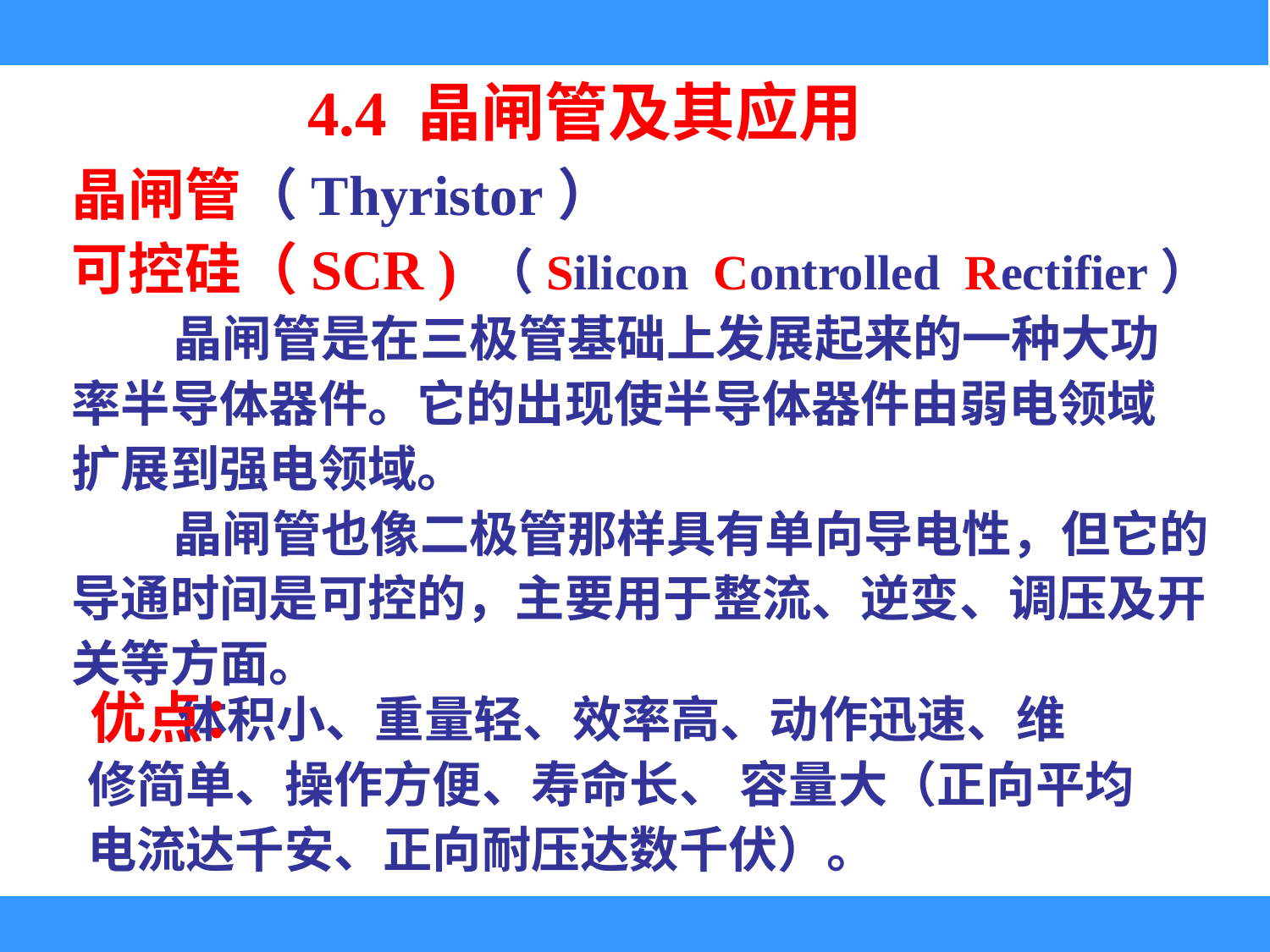

4.4 晶闸管及其应用
晶闸管（Thyristor）
可控硅（SCR ) （Silicon  Controlled  Rectifier）
        晶闸管是在三极管基础上发展起来的一种大功
率半导体器件。它的出现使半导体器件由弱电领域
扩展到强电领域。
        晶闸管也像二极管那样具有单向导电性，但它的
导通时间是可控的，主要用于整流、逆变、调压及开
关等方面。
优点：

       体积小、重量轻、效率高、动作迅速、维
修简单、操作方便、寿命长、 容量大（正向平均
电流达千安、正向耐压达数千伏）。